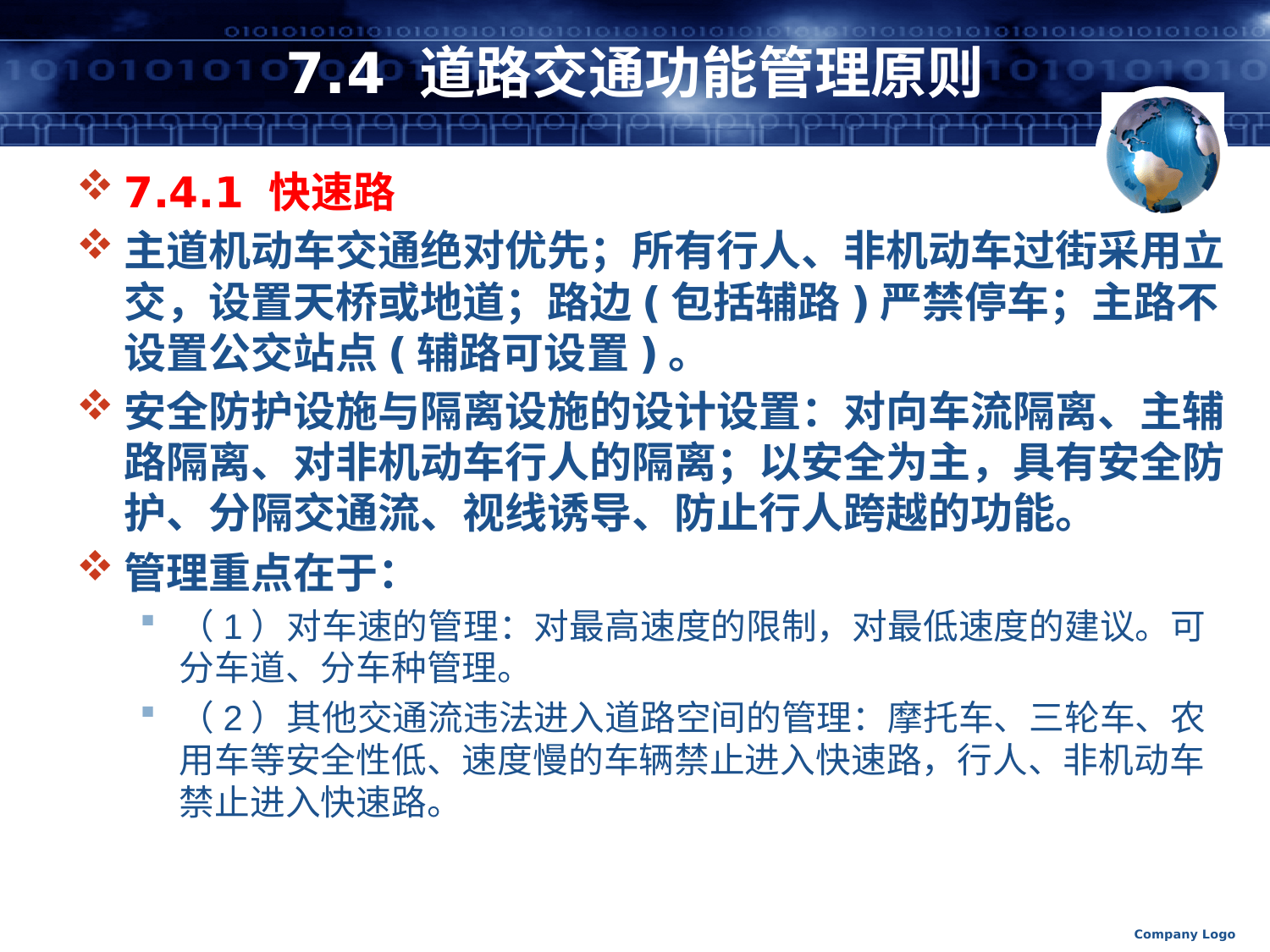

# 7.4 道路交通功能管理原则
7.4.1 快速路
主道机动车交通绝对优先；所有行人、非机动车过街采用立交，设置天桥或地道；路边(包括辅路)严禁停车；主路不设置公交站点(辅路可设置)。
安全防护设施与隔离设施的设计设置：对向车流隔离、主辅路隔离、对非机动车行人的隔离；以安全为主，具有安全防护、分隔交通流、视线诱导、防止行人跨越的功能。
管理重点在于：
（1）对车速的管理：对最高速度的限制，对最低速度的建议。可分车道、分车种管理。
（2）其他交通流违法进入道路空间的管理：摩托车、三轮车、农用车等安全性低、速度慢的车辆禁止进入快速路，行人、非机动车禁止进入快速路。
Company Logo